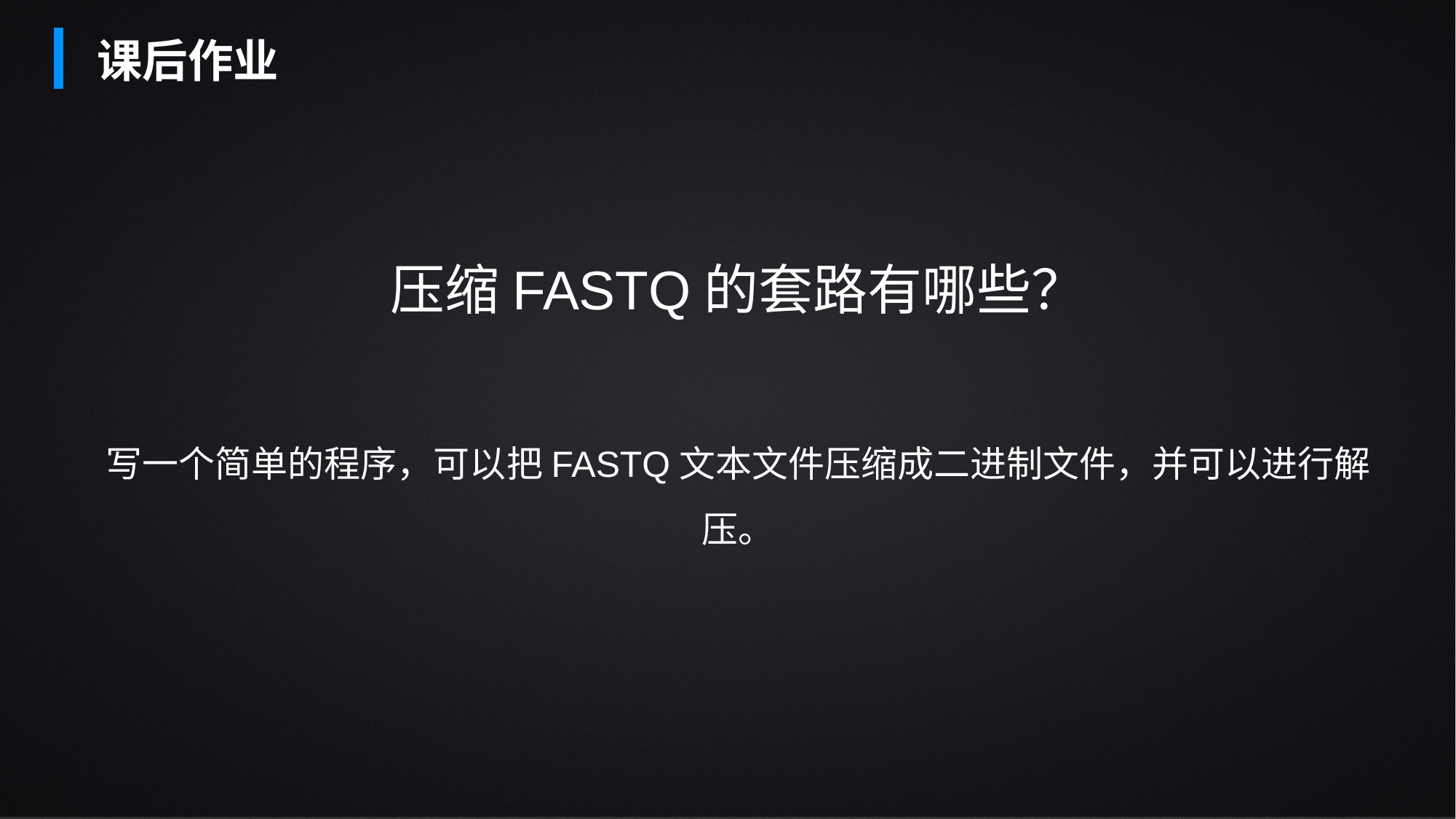

课后作业
压缩FASTQ的套路有哪些？

写一个简单的程序，可以把FASTQ文本文件压缩成二进制文件，并可以进行解压。